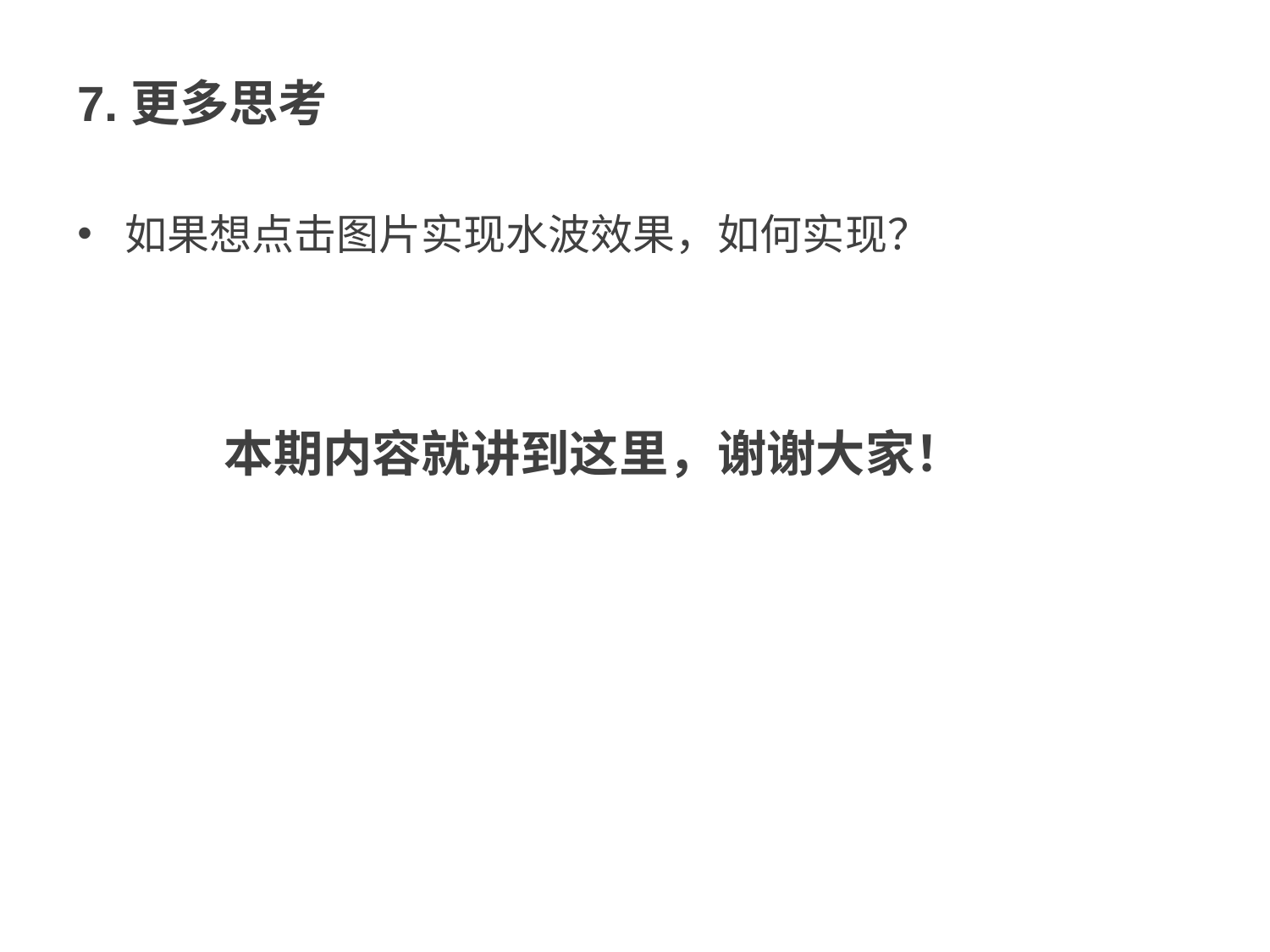

7.更多思考
如果想点击图片实现水波效果，如何实现？
	本期内容就讲到这里，谢谢大家！